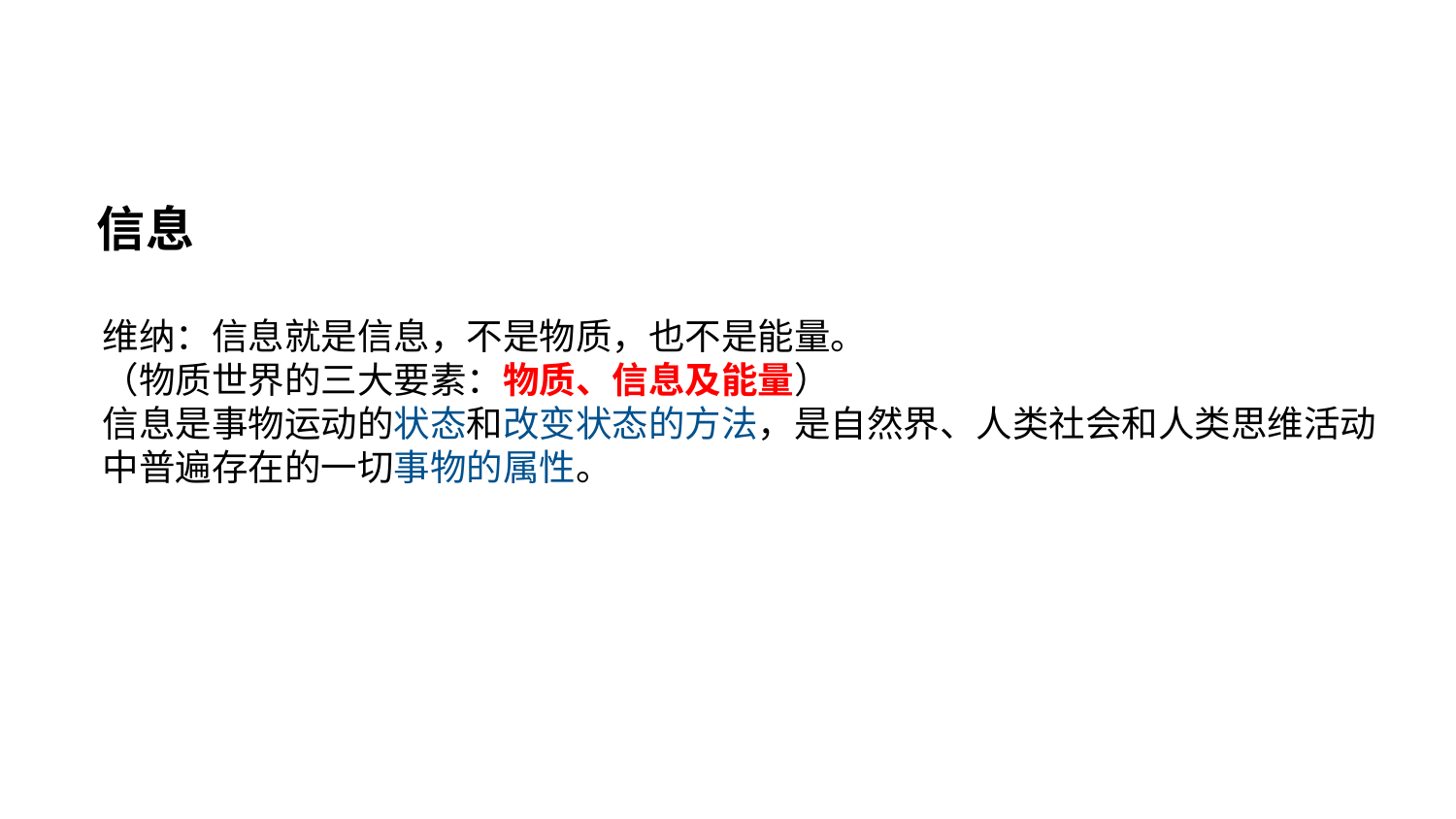

#
信息
维纳：信息就是信息，不是物质，也不是能量。
（物质世界的三大要素：物质、信息及能量）
信息是事物运动的状态和改变状态的方法，是自然界、人类社会和人类思维活动
中普遍存在的一切事物的属性。